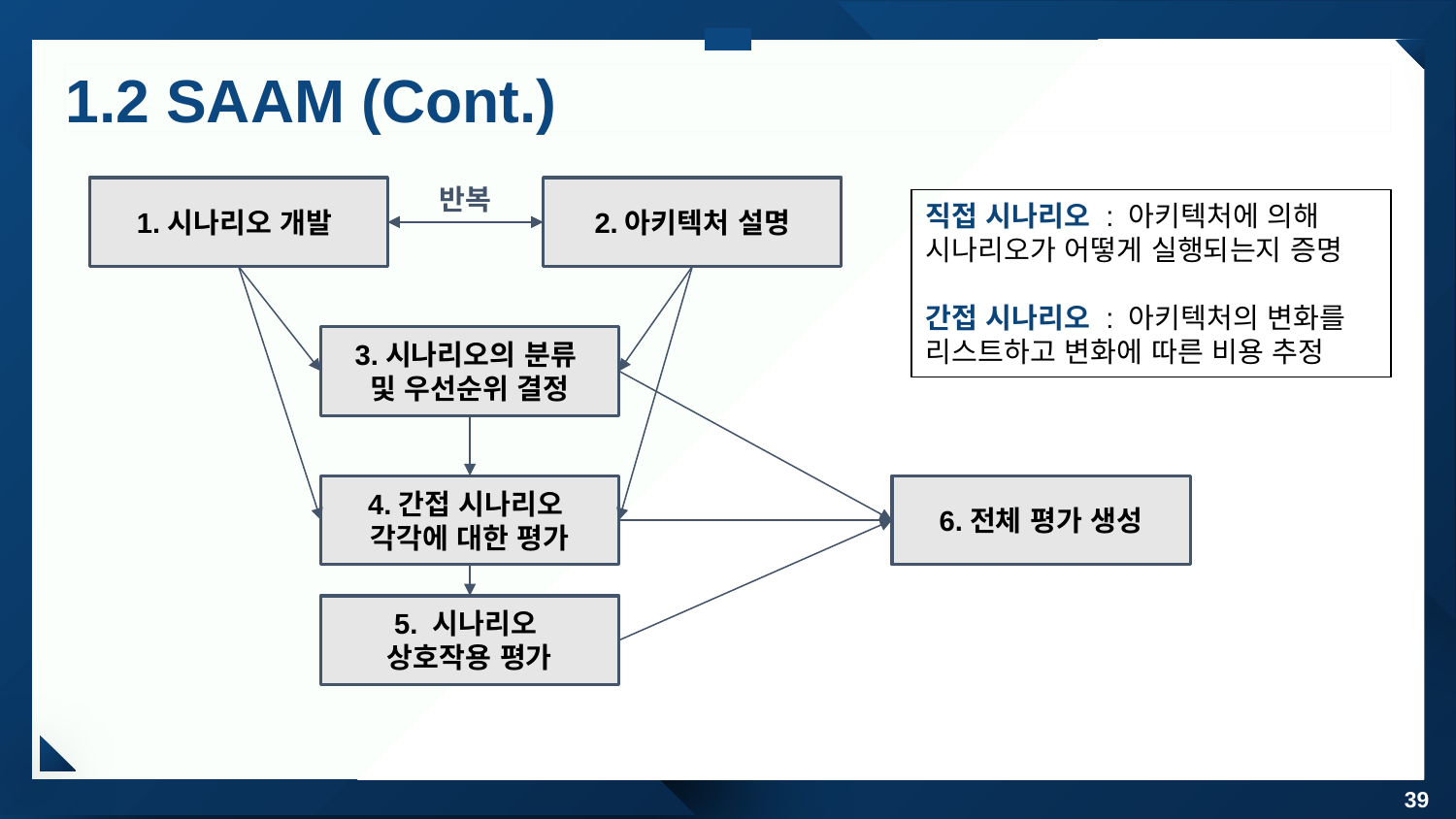

# 1.2 SAAM (Cont.)
반복
1.시나리오 개발
2.아키텍처 설명
직접 시나리오 : 아키텍처에 의해 시나리오가 어떻게 실행되는지 증명

간접 시나리오 : 아키텍처의 변화를 리스트하고 변화에 따른 비용 추정
3.시나리오의 분류
및 우선순위 결정
4.간접 시나리오
각각에 대한 평가
6.전체 평가 생성
5. 시나리오
상호작용 평가
39